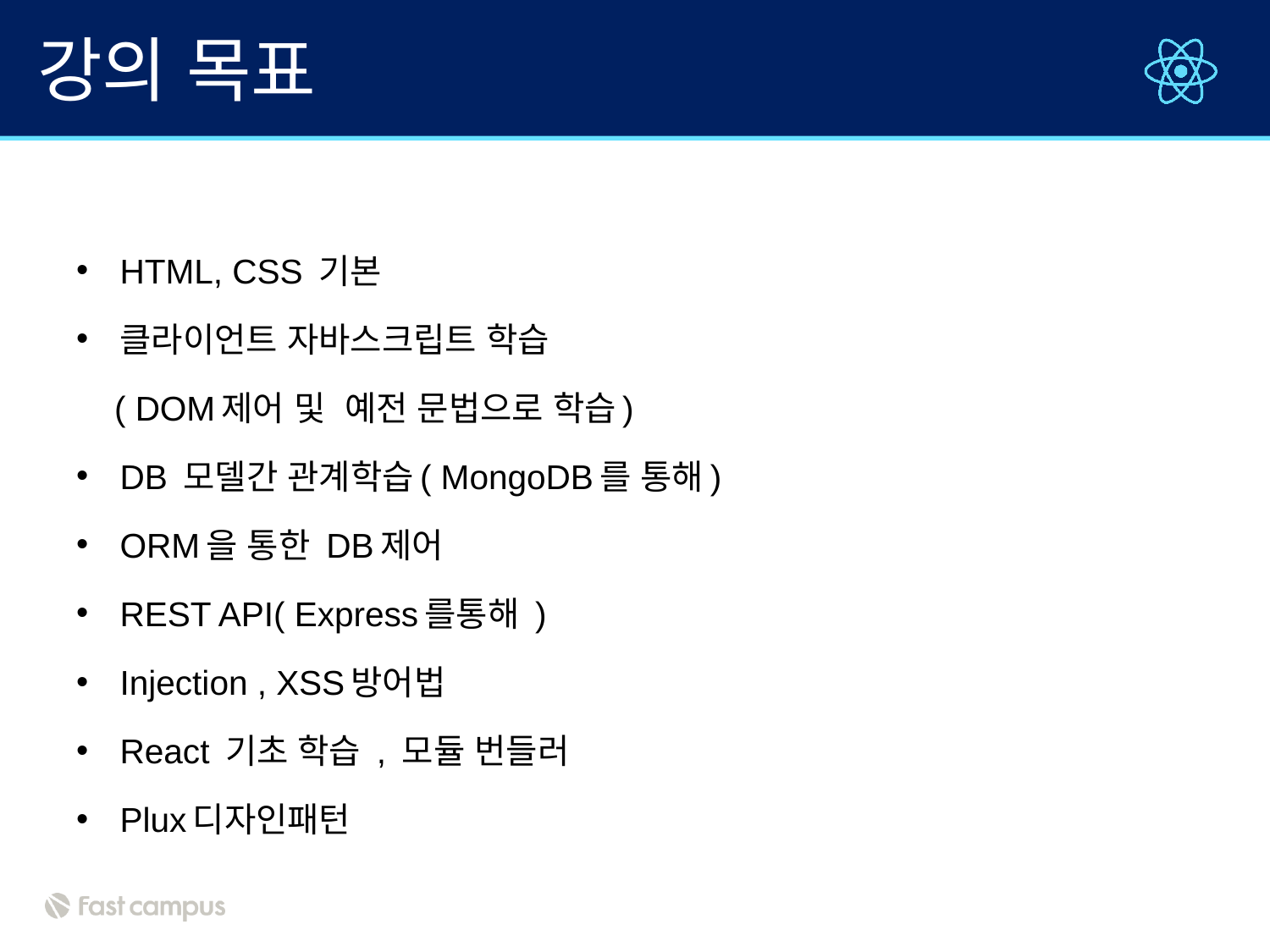

# 강의 목표
HTML, CSS 기본
클라이언트 자바스크립트 학습
    ( DOM제어 및  예전 문법으로 학습)
DB 모델간 관계학습( MongoDB를 통해)
ORM을 통한 DB제어
REST API( Express를통해 )
Injection , XSS방어법
React 기초 학습 , 모듈 번들러
Plux디자인패턴